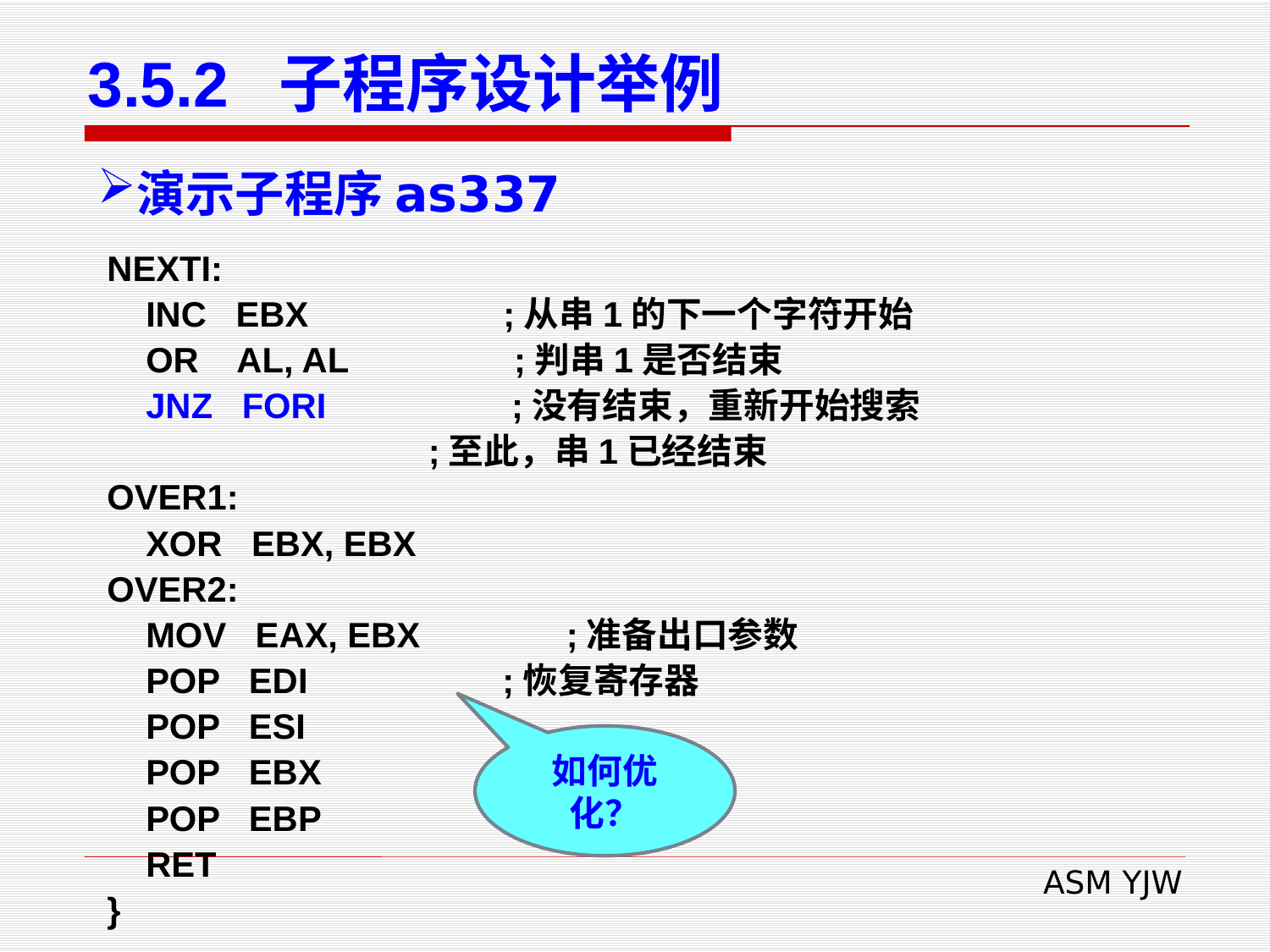

# 3.5.2  子程序设计举例
演示子程序as337
NEXTI:
    INC   EBX                    ;从串1的下一个字符开始
    OR    AL, AL                 ;判串1是否结束
    JNZ   FORI                   ;没有结束，重新开始搜索
                                 ;至此，串1已经结束
OVER1:
    XOR   EBX, EBX
OVER2:
    MOV   EAX, EBX               ;准备出口参数
    POP   EDI                    ;恢复寄存器
    POP   ESI
    POP   EBX
    POP   EBP
    RET
}
如何优化？